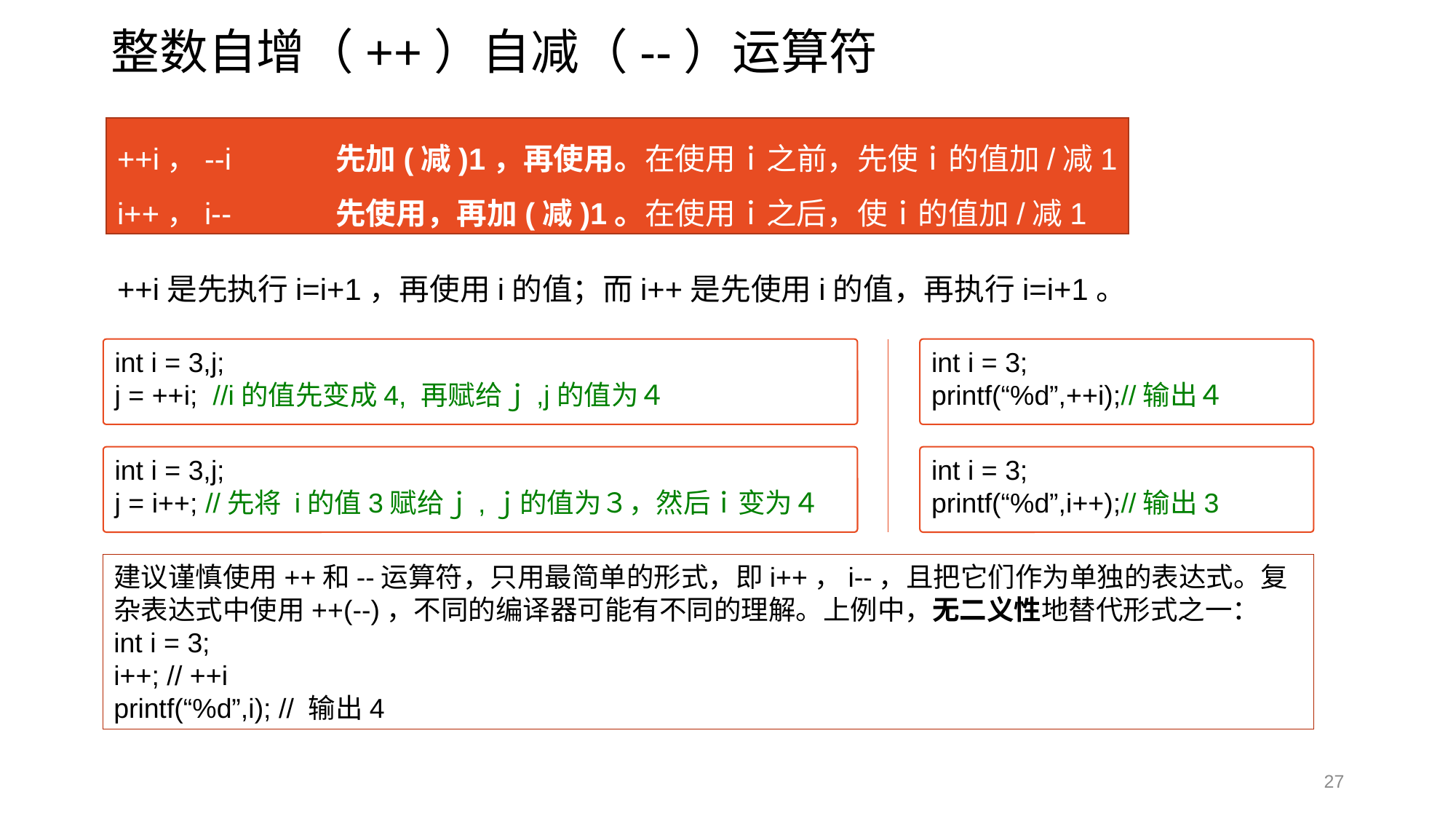

# 整数自增（++）自减（--）运算符
++i，--i	先加(减)1，再使用。在使用ｉ之前，先使ｉ的值加/减1
i++，i--	先使用，再加(减)1。在使用ｉ之后，使ｉ的值加/减1
++i是先执行i=i+1，再使用i的值；而i++是先使用i的值，再执行i=i+1。
int i = 3,j;
j = ++i;  //i的值先变成4, 再赋给ｊ,j的值为４
int i = 3;
printf(“%d”,++i);//输出４
int i = 3,j;
j = i++; //先将 i的值3赋给ｊ,ｊ的值为３，然后ｉ变为４
int i = 3;
printf(“%d”,i++);//输出3
建议谨慎使用++和--运算符，只用最简单的形式，即i++，i--，且把它们作为单独的表达式。复杂表达式中使用++(--)，不同的编译器可能有不同的理解。上例中，无二义性地替代形式之一：
int i = 3;
i++; // ++i
printf(“%d”,i); // 输出4
27